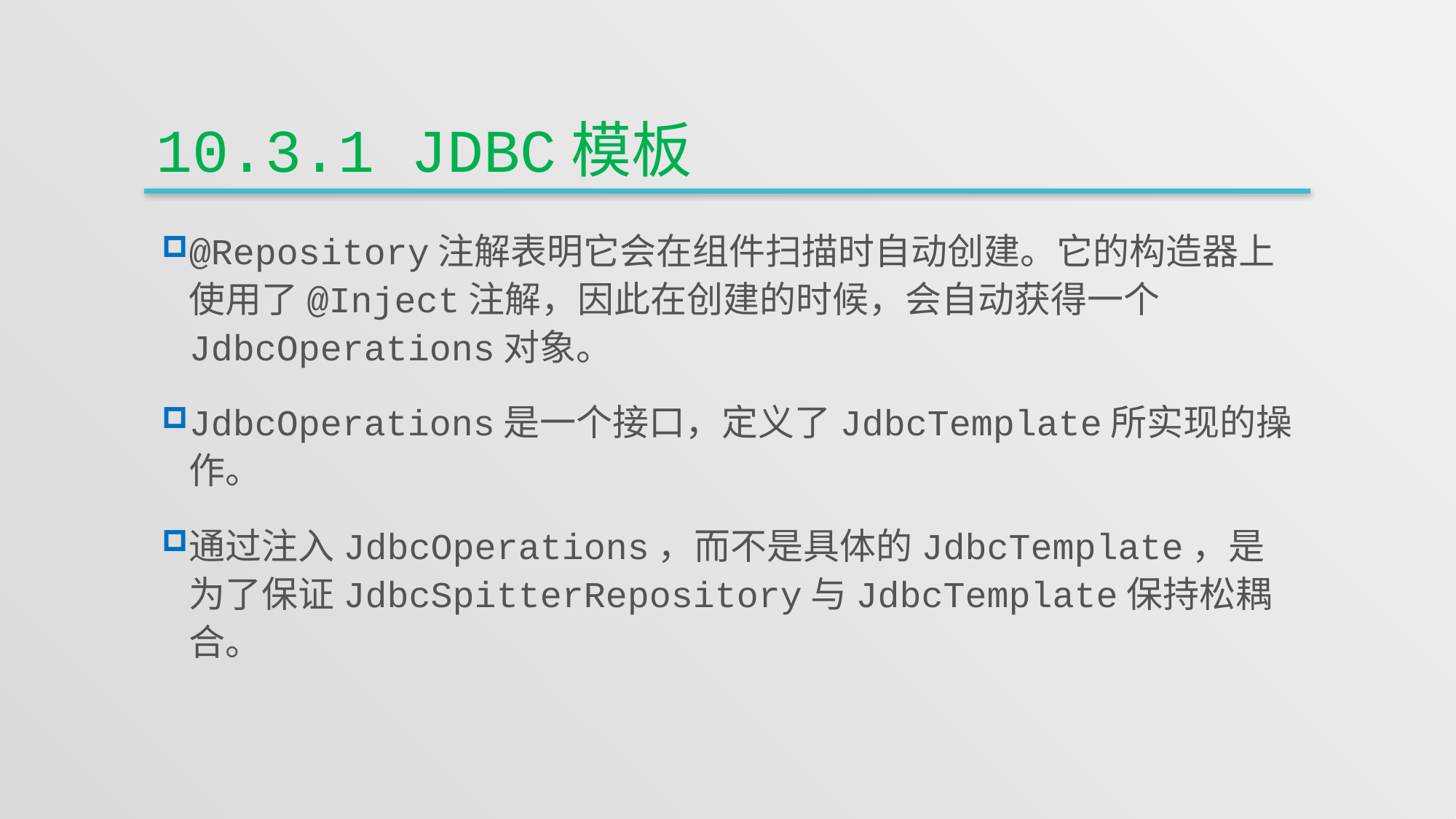

# 10.3.1 JDBC模板
@Repository注解表明它会在组件扫描时自动创建。它的构造器上使用了@Inject注解，因此在创建的时候，会自动获得一个JdbcOperations对象。
JdbcOperations是一个接口，定义了JdbcTemplate所实现的操作。
通过注入JdbcOperations，而不是具体的JdbcTemplate，是为了保证JdbcSpitterRepository与JdbcTemplate保持松耦合。